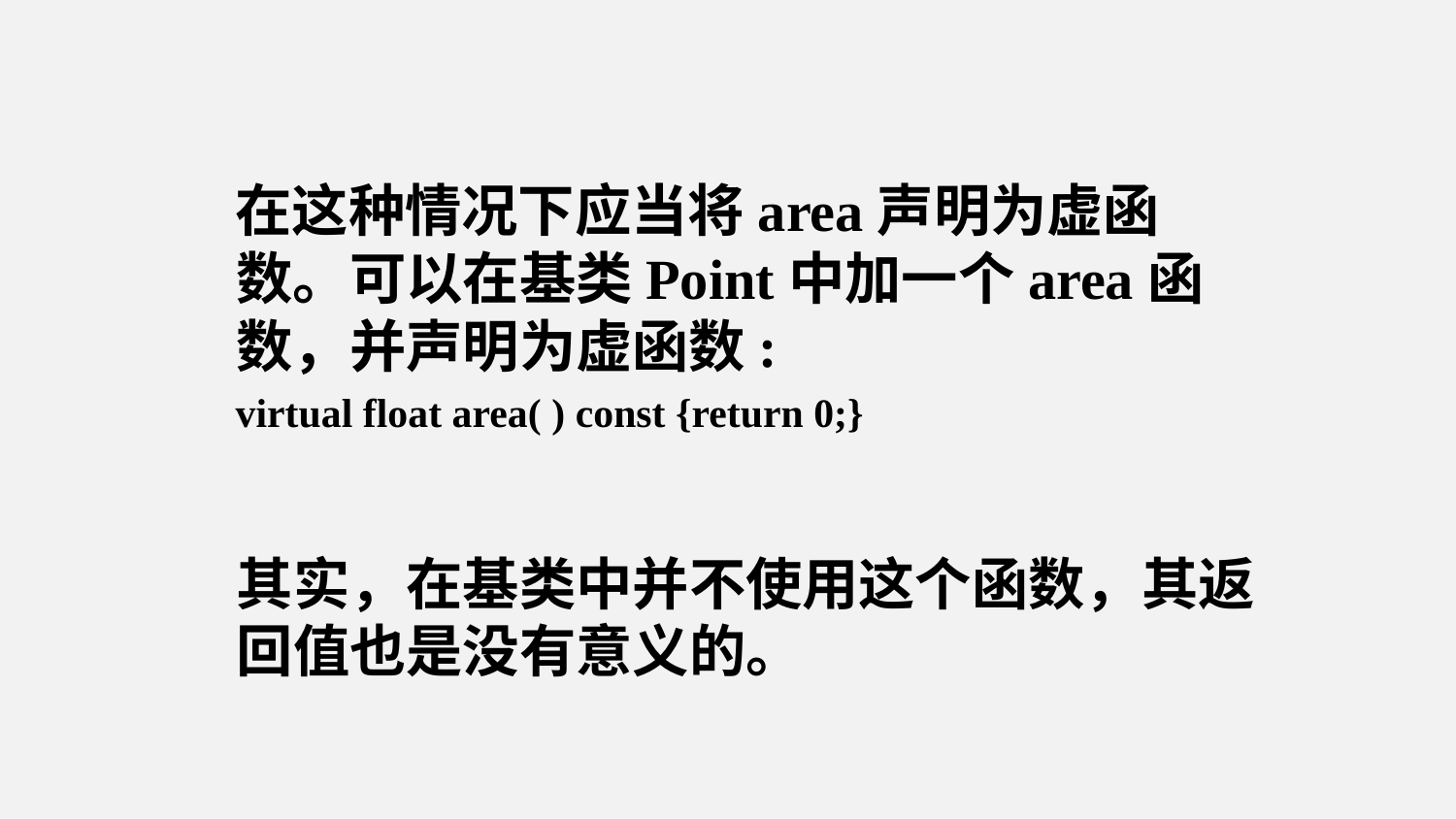

在这种情况下应当将area声明为虚函数。可以在基类Point中加一个area函数，并声明为虚函数:
virtual float area( ) const {return 0;}
其实，在基类中并不使用这个函数，其返回值也是没有意义的。